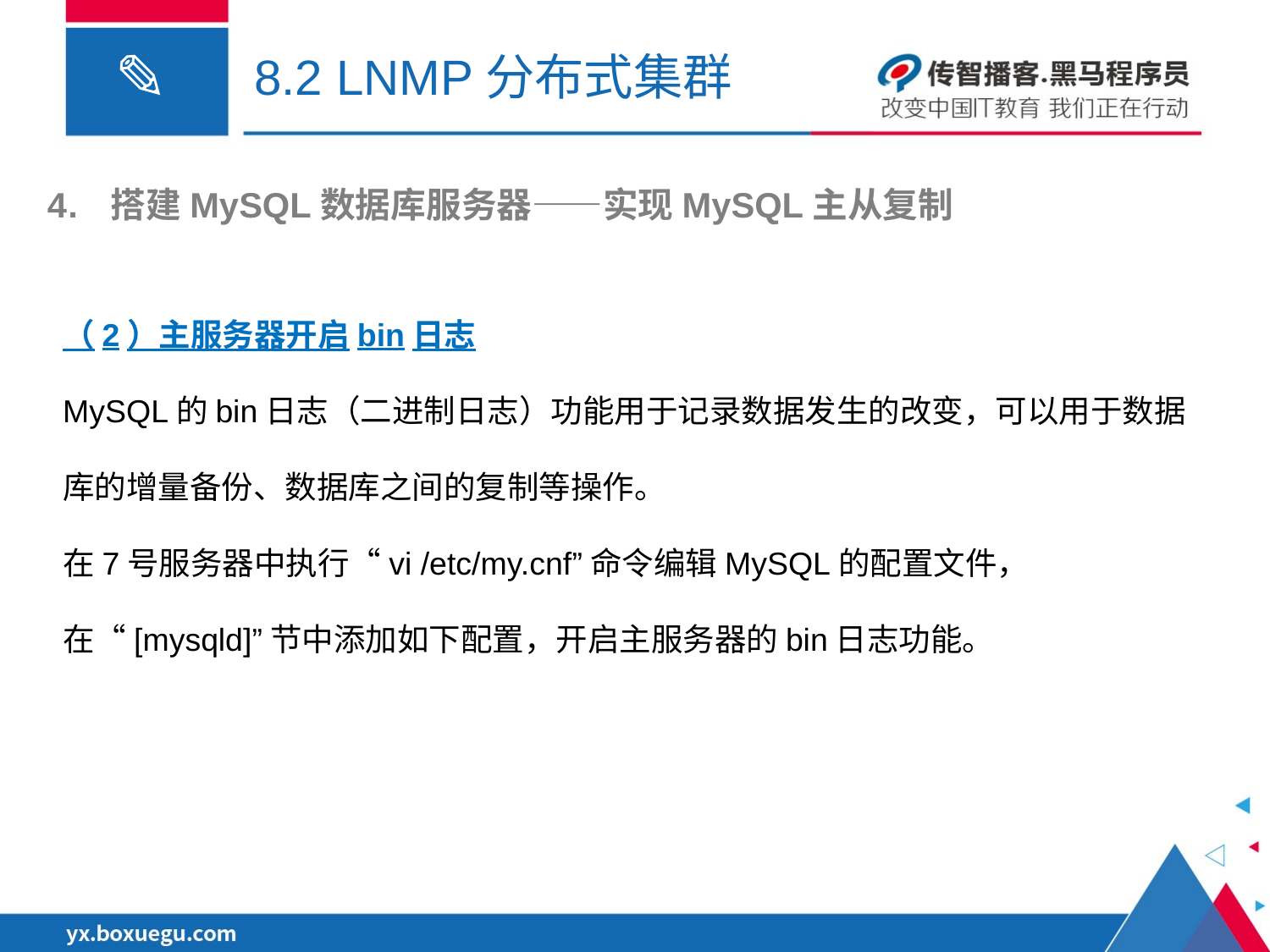

# 8.2 LNMP分布式集群
搭建MySQL数据库服务器——实现MySQL主从复制
（2）主服务器开启bin日志
MySQL的bin日志（二进制日志）功能用于记录数据发生的改变，可以用于数据库的增量备份、数据库之间的复制等操作。
在7号服务器中执行“vi /etc/my.cnf”命令编辑MySQL的配置文件，在“[mysqld]”节中添加如下配置，开启主服务器的bin日志功能。